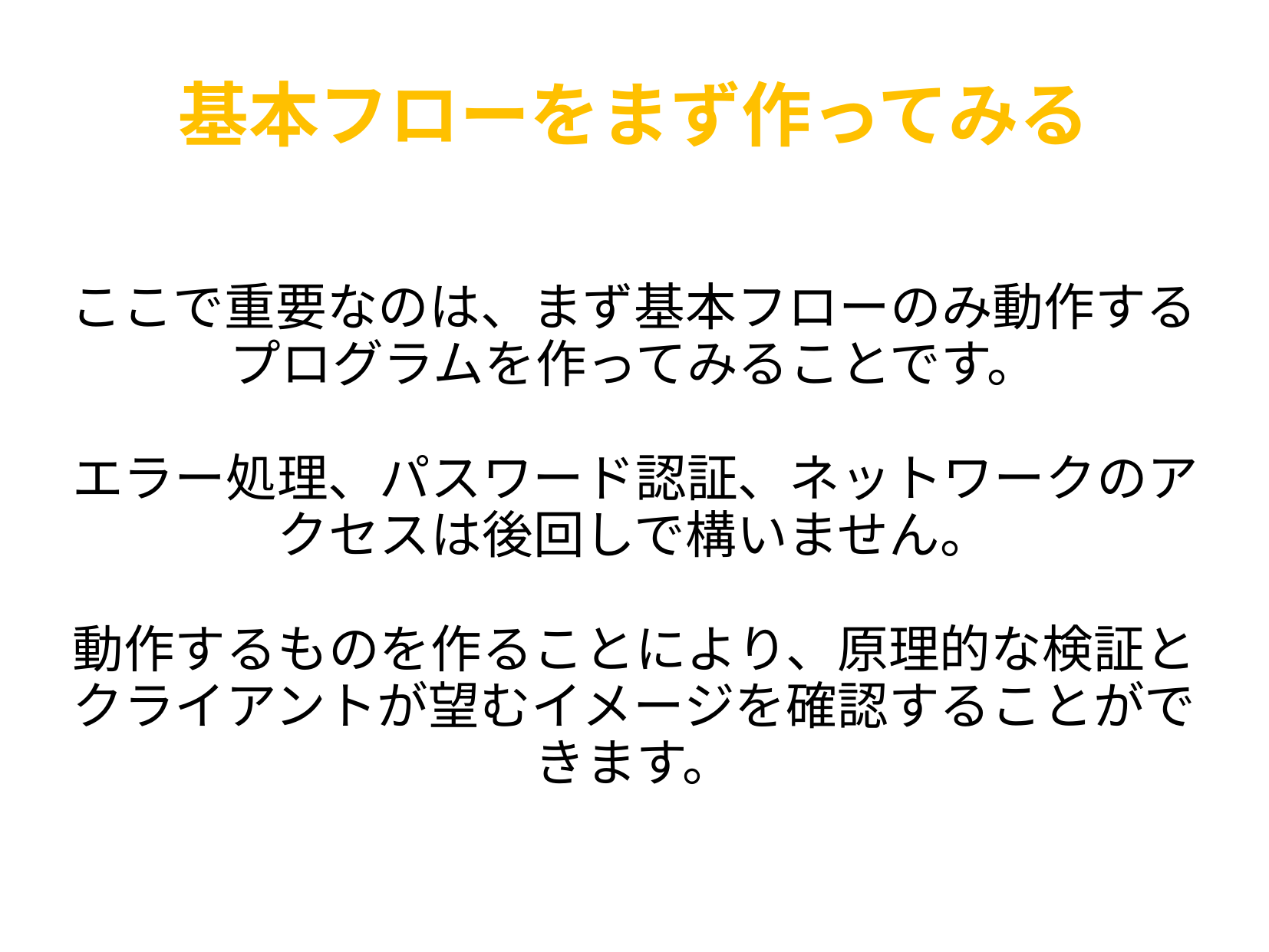

# 基本フローをまず作ってみる
ここで重要なのは、まず基本フローのみ動作するプログラムを作ってみることです。

エラー処理、パスワード認証、ネットワークのアクセスは後回しで構いません。

動作するものを作ることにより、原理的な検証とクライアントが望むイメージを確認することができます。